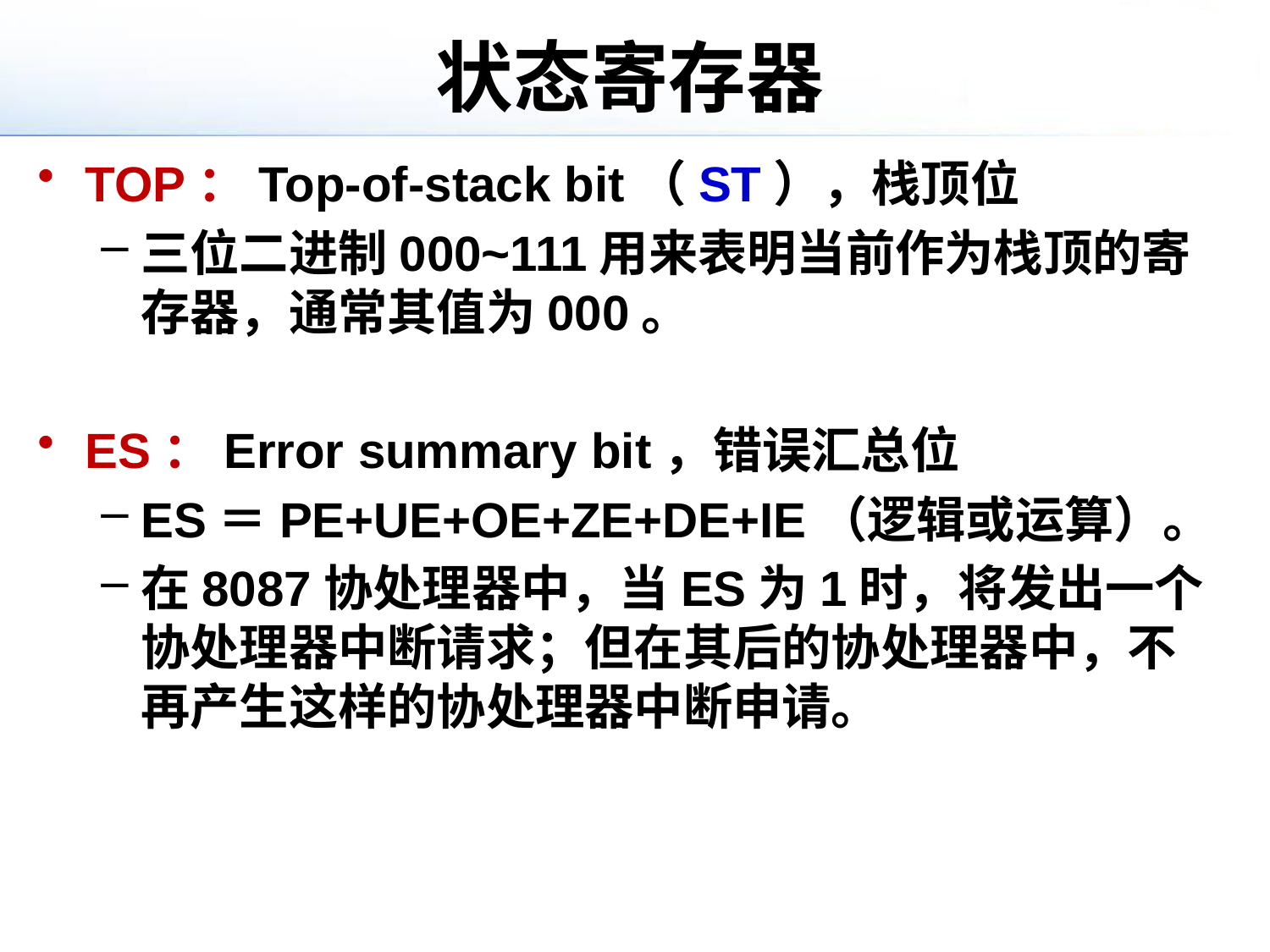

# 状态寄存器
TOP：Top-of-stack bit（ST），栈顶位
三位二进制000~111用来表明当前作为栈顶的寄存器，通常其值为000。

ES：Error summary bit，错误汇总位
ES＝PE+UE+OE+ZE+DE+IE（逻辑或运算）。
在8087协处理器中，当ES为1时，将发出一个协处理器中断请求；但在其后的协处理器中，不再产生这样的协处理器中断申请。